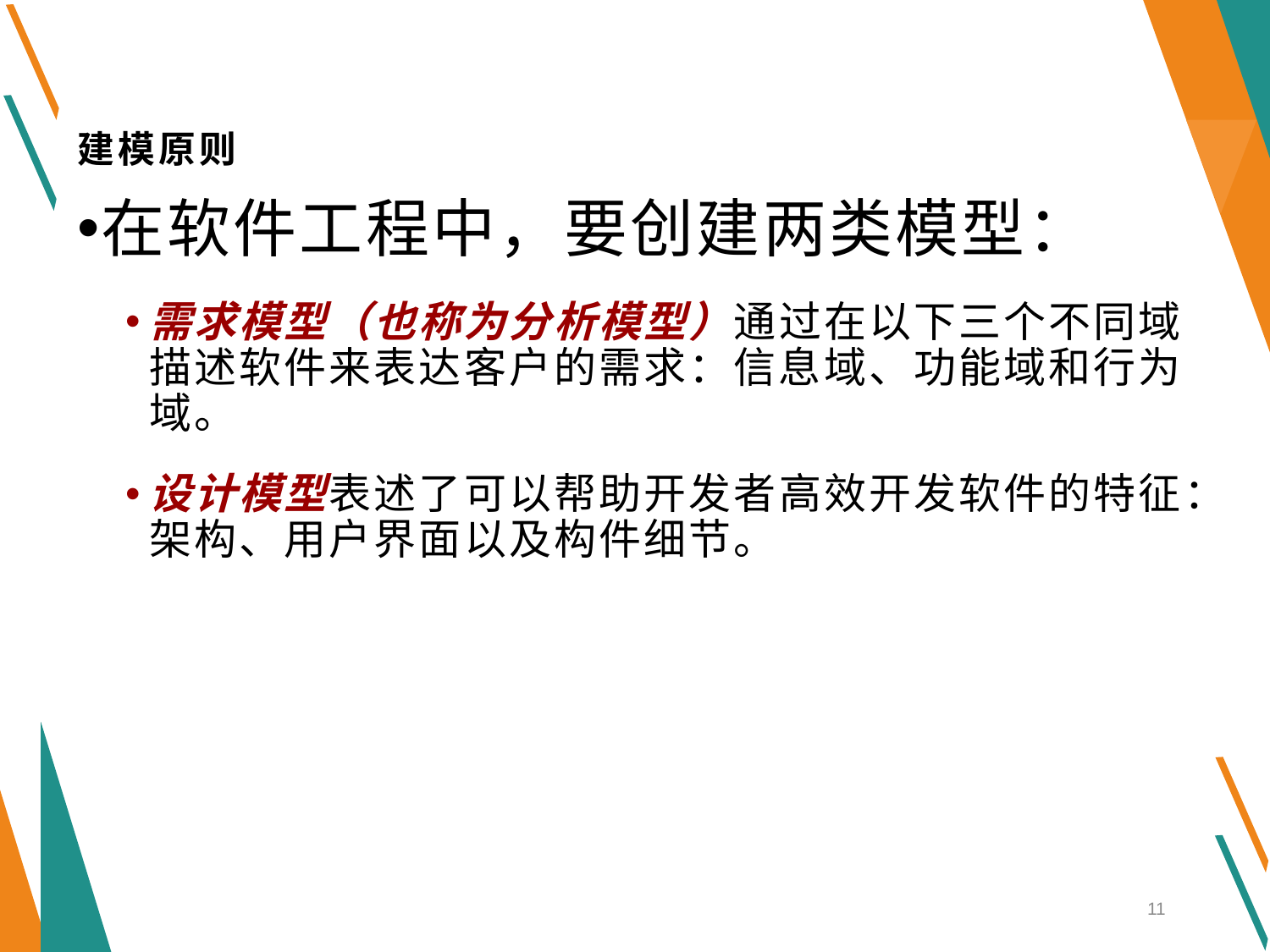

# 建模原则
在软件工程中，要创建两类模型：
需求模型（也称为分析模型）通过在以下三个不同域描述软件来表达客户的需求：信息域、功能域和行为域。
设计模型表述了可以帮助开发者高效开发软件的特征：架构、用户界面以及构件细节。

11